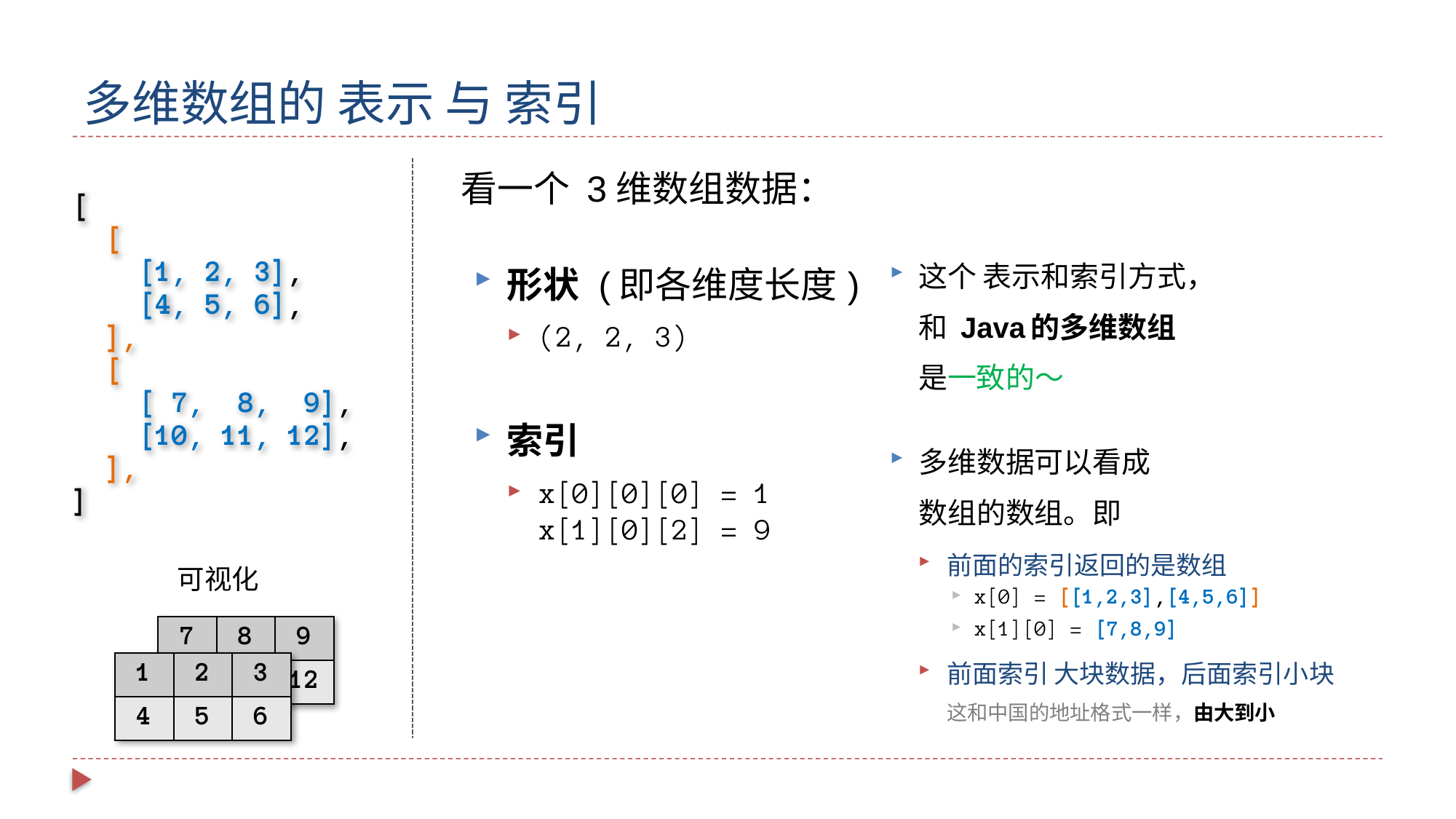

# 多维数组的 表示 与 索引
看一个 3维数组数据：
[
  [
    [1, 2, 3],
    [4, 5, 6],
  ],
  [
    [ 7,  8,  9],
    [10, 11, 12],
  ],
]
形状 (即各维度长度)
(2, 2, 3)

索引
x[0][0][0] = 1
x[1][0][2] = 9

这个 表示和索引方式，
和 Java的多维数组
是一致的～

多维数据可以看成
数组的数组。即
前面的索引返回的是数组
x[0] = [[1,2,3],[4,5,6]]
x[1][0] = [7,8,9]
前面索引 大块数据，后面索引小块
这和中国的地址格式一样，由大到小

可视化
| 7 | 8 | 9 |
| --- | --- | --- |
| 10 | 11 | 12 |
| 1 | 2 | 3 |
| --- | --- | --- |
| 4 | 5 | 6 |